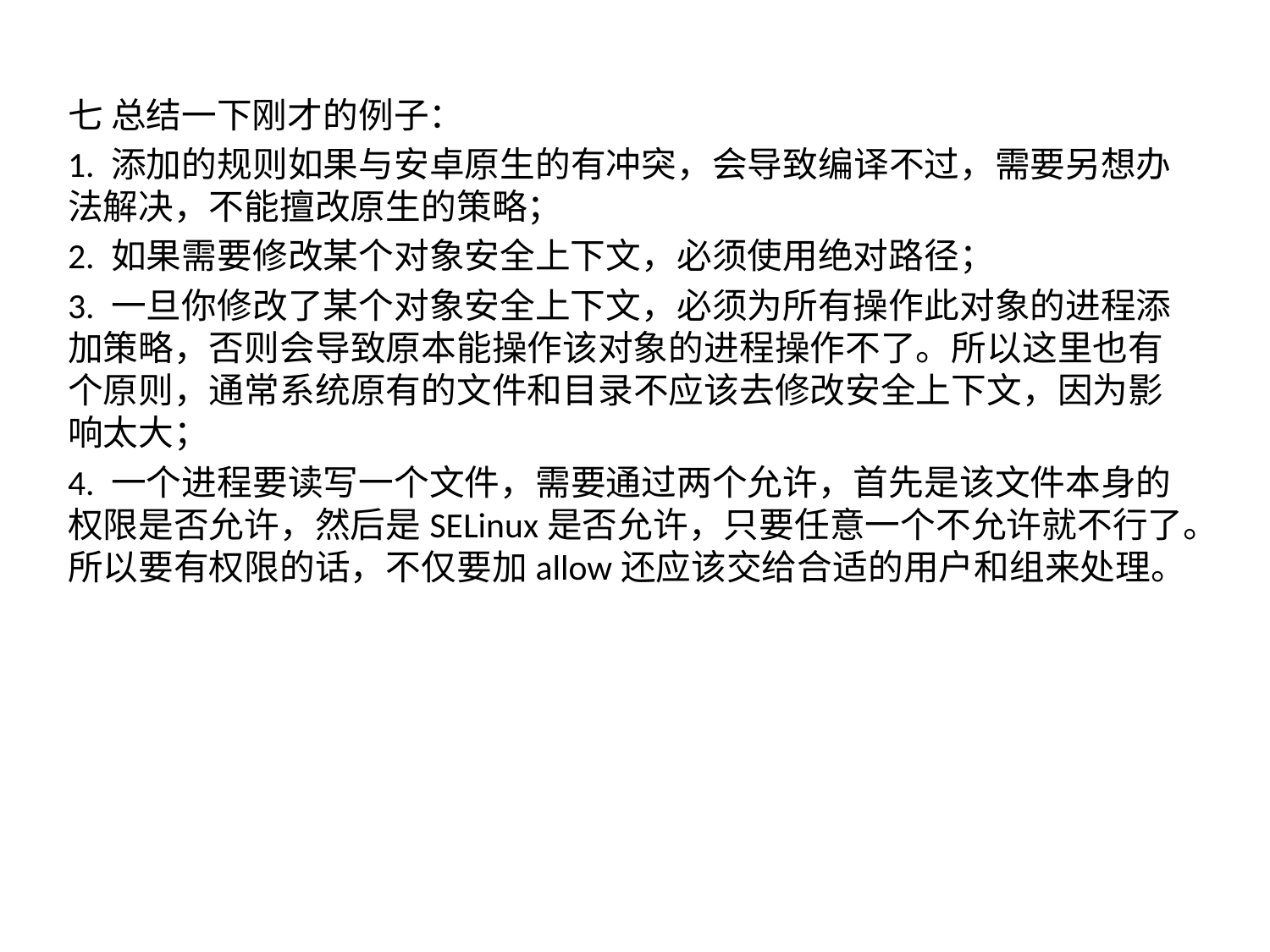

七 总结一下刚才的例子：
1. 添加的规则如果与安卓原生的有冲突，会导致编译不过，需要另想办法解决，不能擅改原生的策略；
2. 如果需要修改某个对象安全上下文，必须使用绝对路径；
3. 一旦你修改了某个对象安全上下文，必须为所有操作此对象的进程添加策略，否则会导致原本能操作该对象的进程操作不了。所以这里也有个原则，通常系统原有的文件和目录不应该去修改安全上下文，因为影响太大；
4. 一个进程要读写一个文件，需要通过两个允许，首先是该文件本身的权限是否允许，然后是SELinux是否允许，只要任意一个不允许就不行了。所以要有权限的话，不仅要加allow还应该交给合适的用户和组来处理。